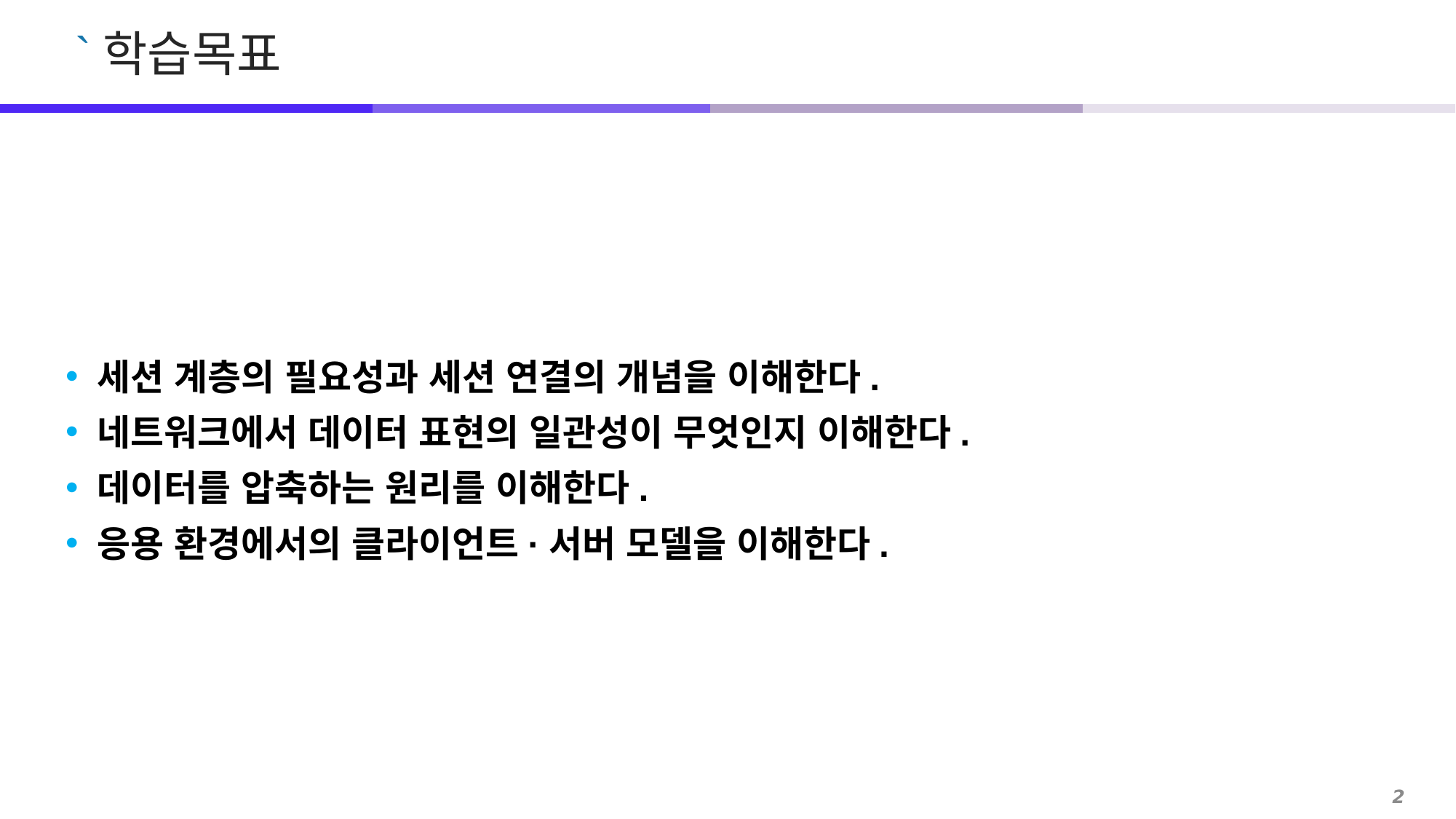

세션 계층의 필요성과 세션 연결의 개념을 이해한다.
네트워크에서 데이터 표현의 일관성이 무엇인지 이해한다.
데이터를 압축하는 원리를 이해한다.
응용 환경에서의 클라이언트·서버 모델을 이해한다.